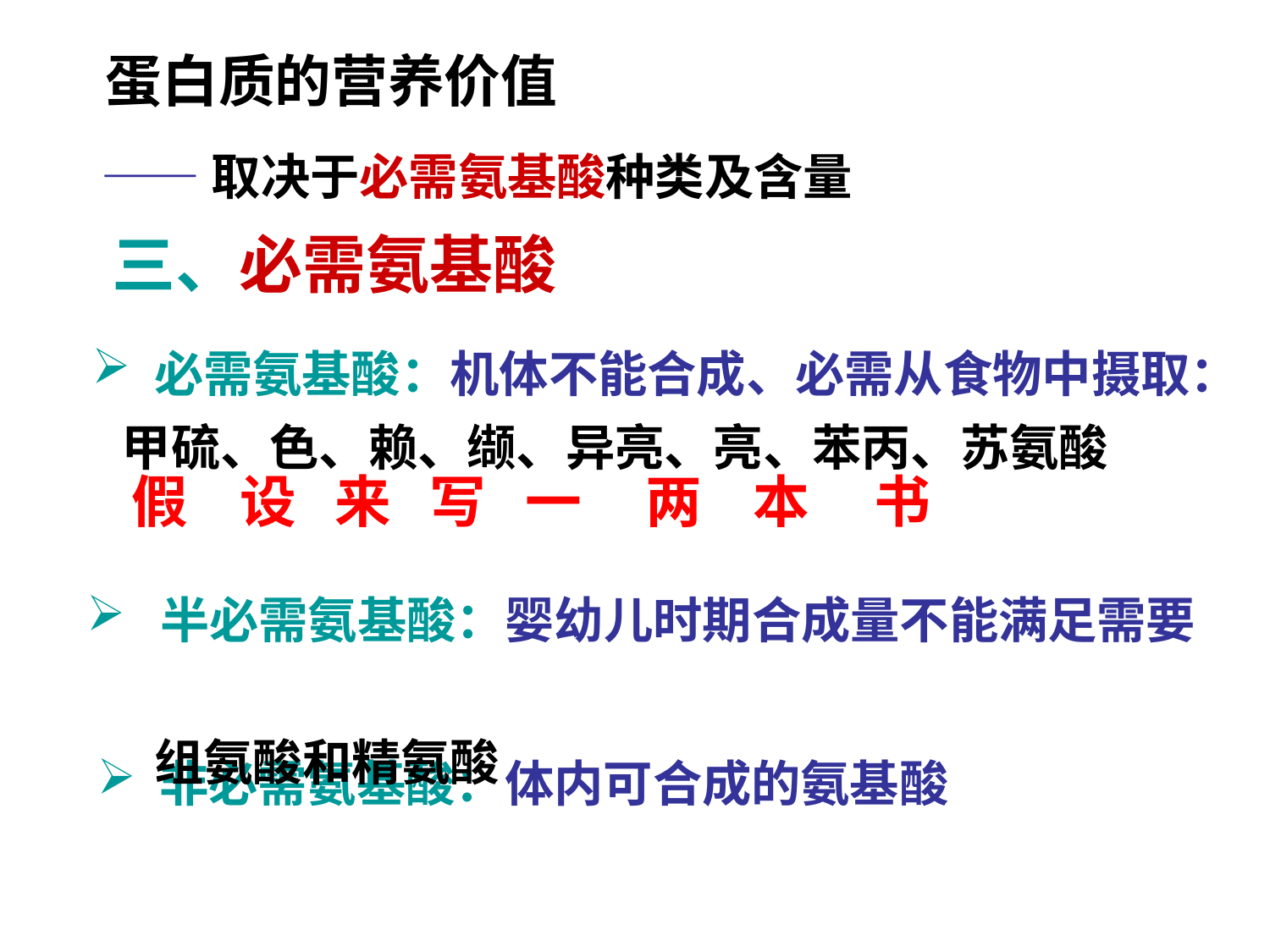

蛋白质的营养价值
  ——取决于必需氨基酸种类及含量
三、必需氨基酸
 必需氨基酸：机体不能合成、必需从食物中摄取：甲硫、色、赖、缬、异亮、亮、苯丙、苏氨酸

 假    设   来   写   一     两    本     书
  半必需氨基酸：婴幼儿时期合成量不能满足需要
     组氨酸和精氨酸
 非必需氨基酸：体内可合成的氨基酸